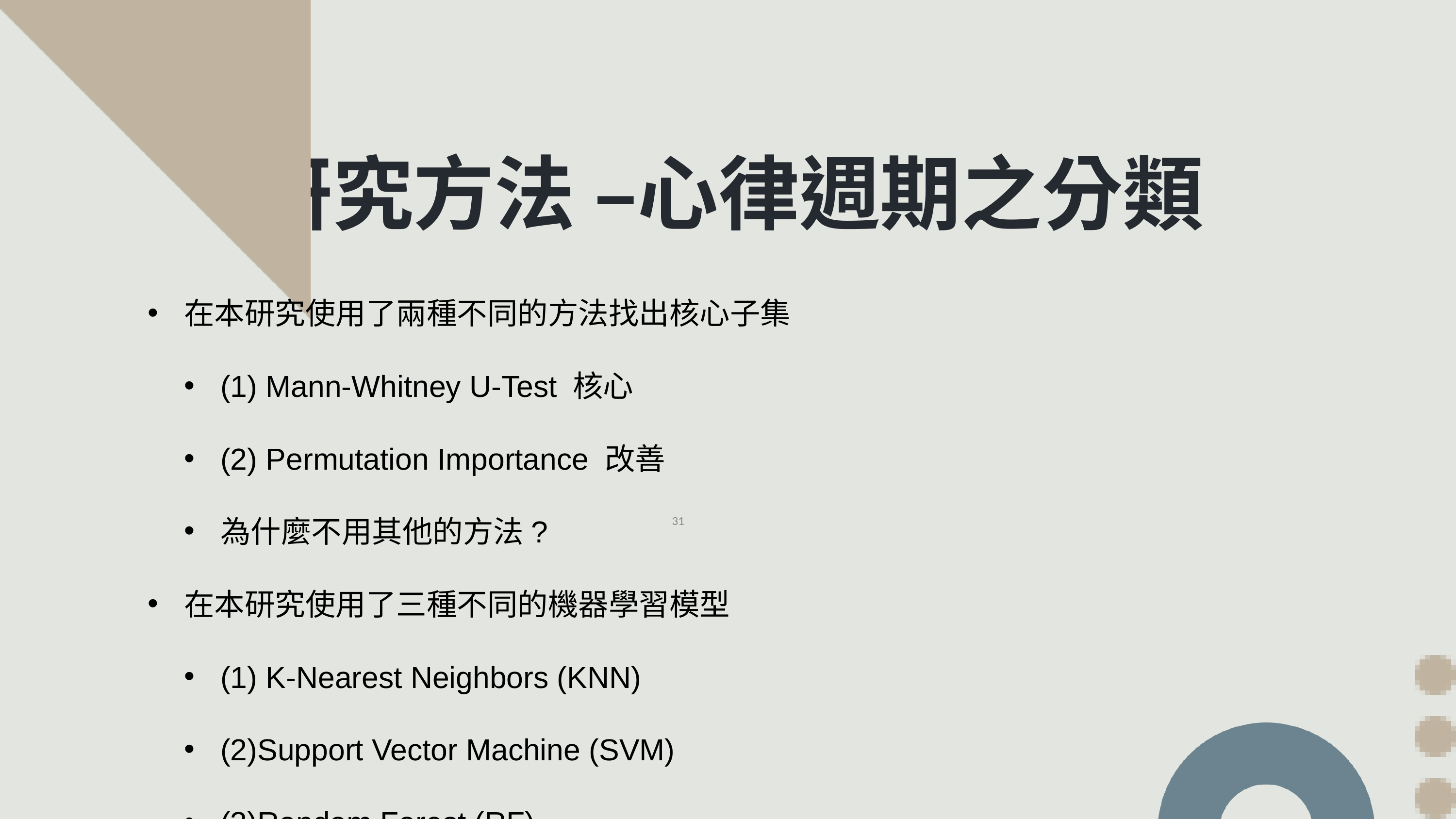

研究方法 –心律週期之分類
在本研究使用了兩種不同的方法找出核心子集
(1) Mann-Whitney U-Test 核心
(2) Permutation Importance 改善
為什麼不用其他的方法?
在本研究使用了三種不同的機器學習模型
(1) K-Nearest Neighbors (KNN)
(2)Support Vector Machine (SVM)
(3)Random Forest (RF)

31